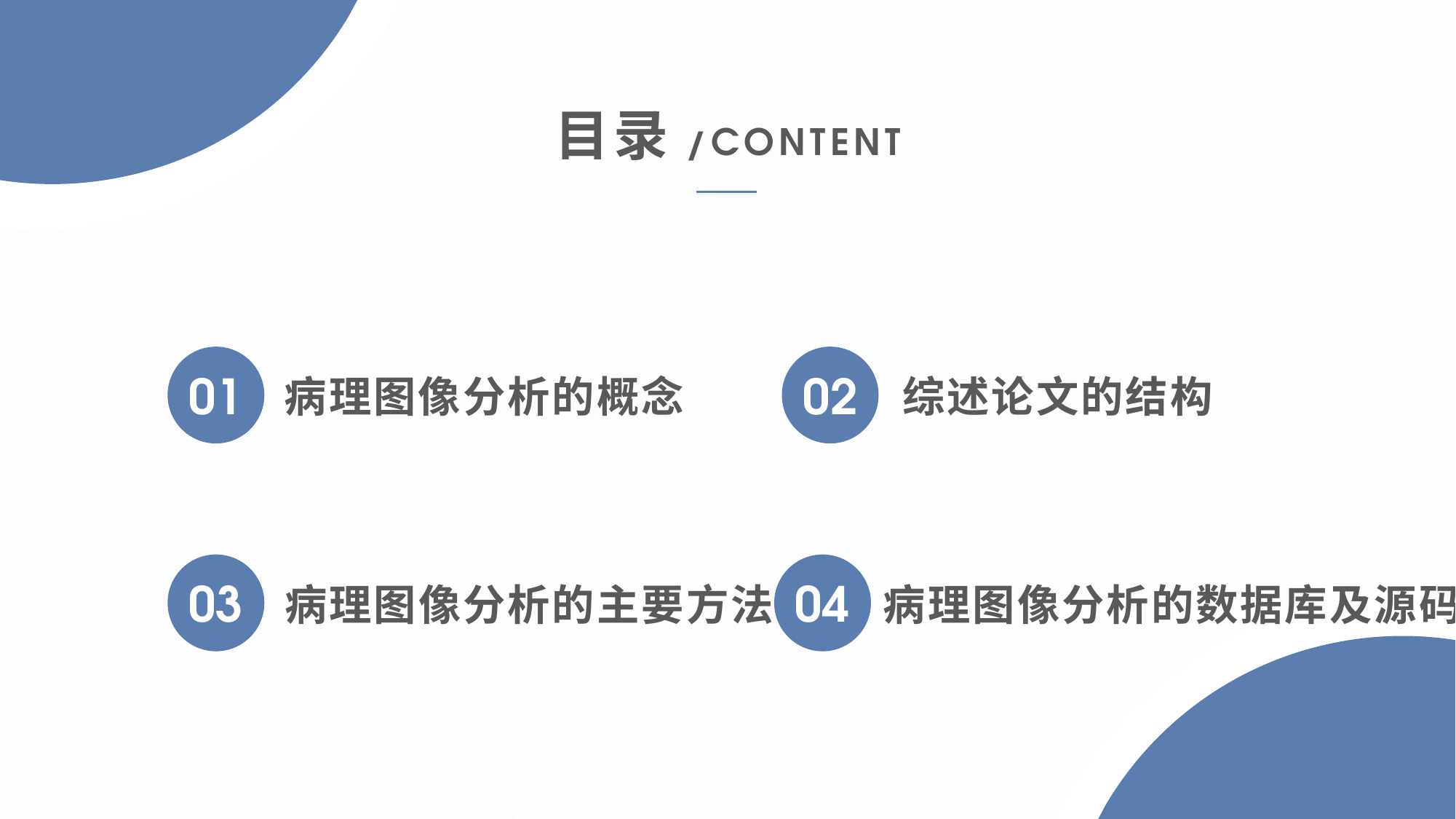

目录/CONTENT
01
病理图像分析的概念
02
综述论文的结构
03
病理图像分析的主要方法
04
病理图像分析的数据库及源码